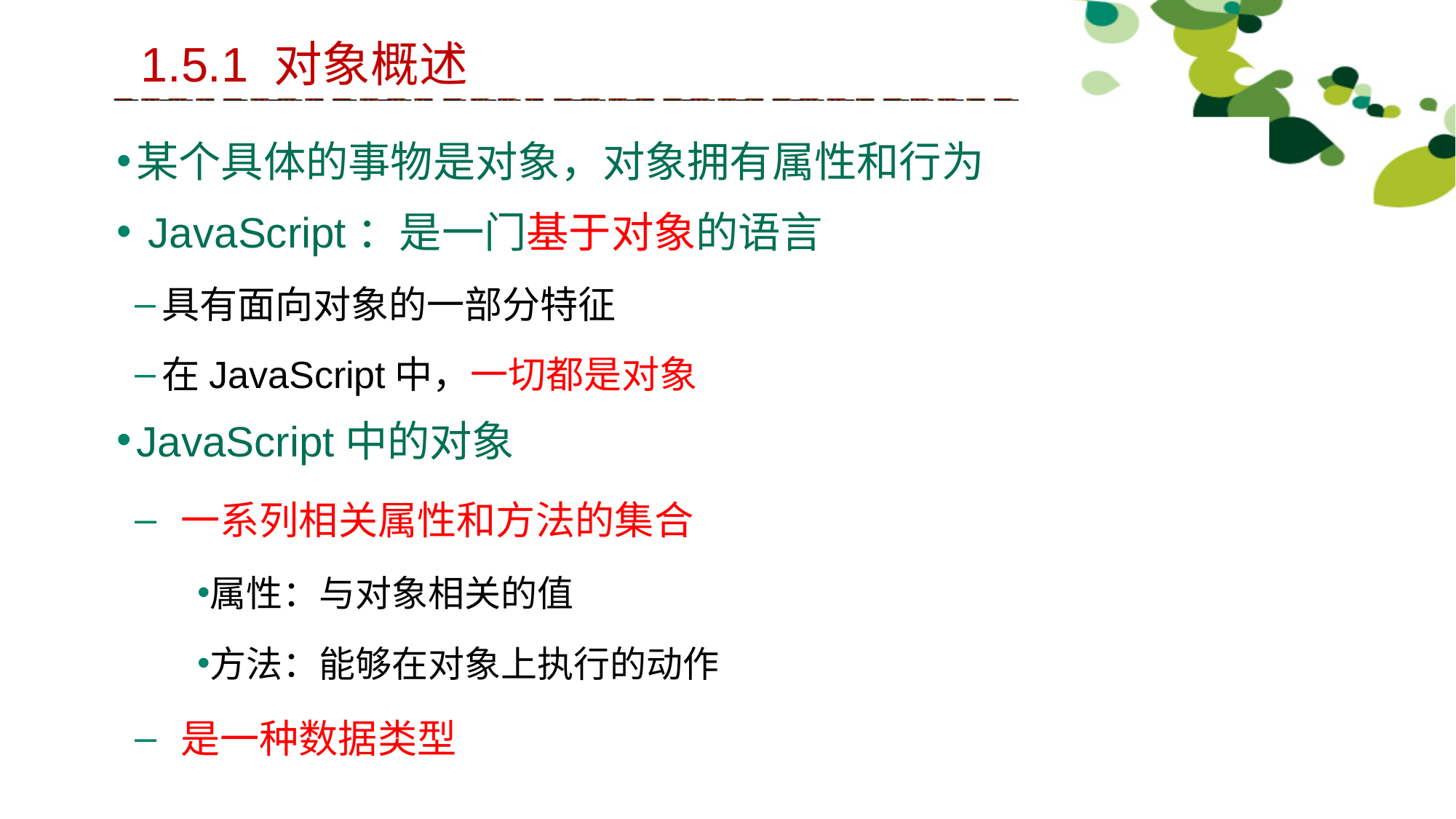

1.5.1 对象概述
某个具体的事物是对象，对象拥有属性和行为
 JavaScript：是一门基于对象的语言
具有面向对象的一部分特征
在JavaScript中，一切都是对象
JavaScript中的对象
 一系列相关属性和方法的集合
属性：与对象相关的值
方法：能够在对象上执行的动作
 是一种数据类型